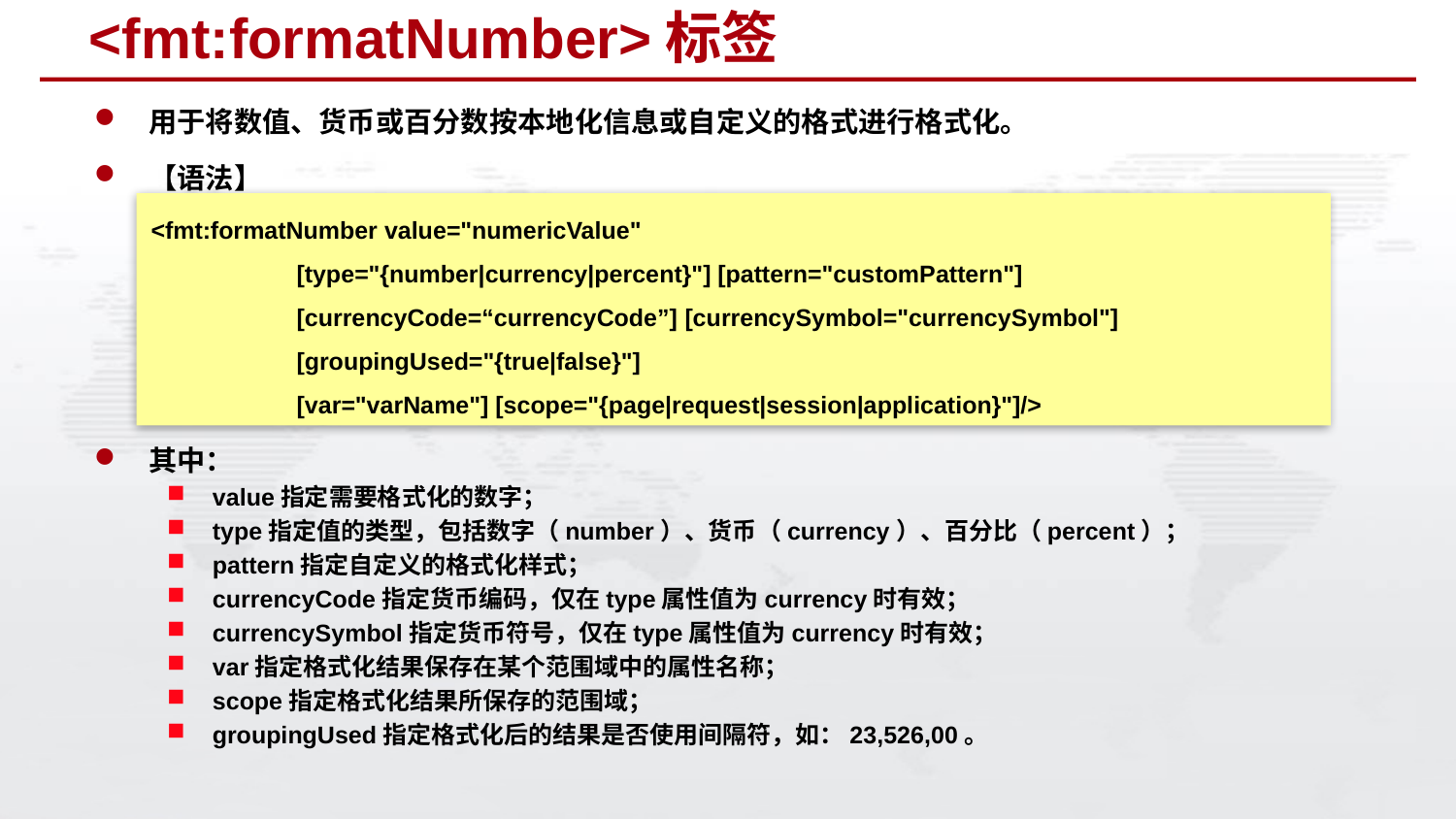

# <fmt:formatNumber>标签
用于将数值、货币或百分数按本地化信息或自定义的格式进行格式化。
【语法】

其中：
value指定需要格式化的数字；
type指定值的类型，包括数字（number）、货币（currency）、百分比（percent）；
pattern指定自定义的格式化样式；
currencyCode指定货币编码，仅在type属性值为currency时有效；
currencySymbol指定货币符号，仅在type属性值为currency时有效；
var指定格式化结果保存在某个范围域中的属性名称；
scope指定格式化结果所保存的范围域；
groupingUsed指定格式化后的结果是否使用间隔符，如：23,526,00。
<fmt:formatNumber value="numericValue"
	[type="{number|currency|percent}"] [pattern="customPattern"]
	[currencyCode=“currencyCode”] [currencySymbol="currencySymbol"]
	[groupingUsed="{true|false}"]
	[var="varName"] [scope="{page|request|session|application}"]/>